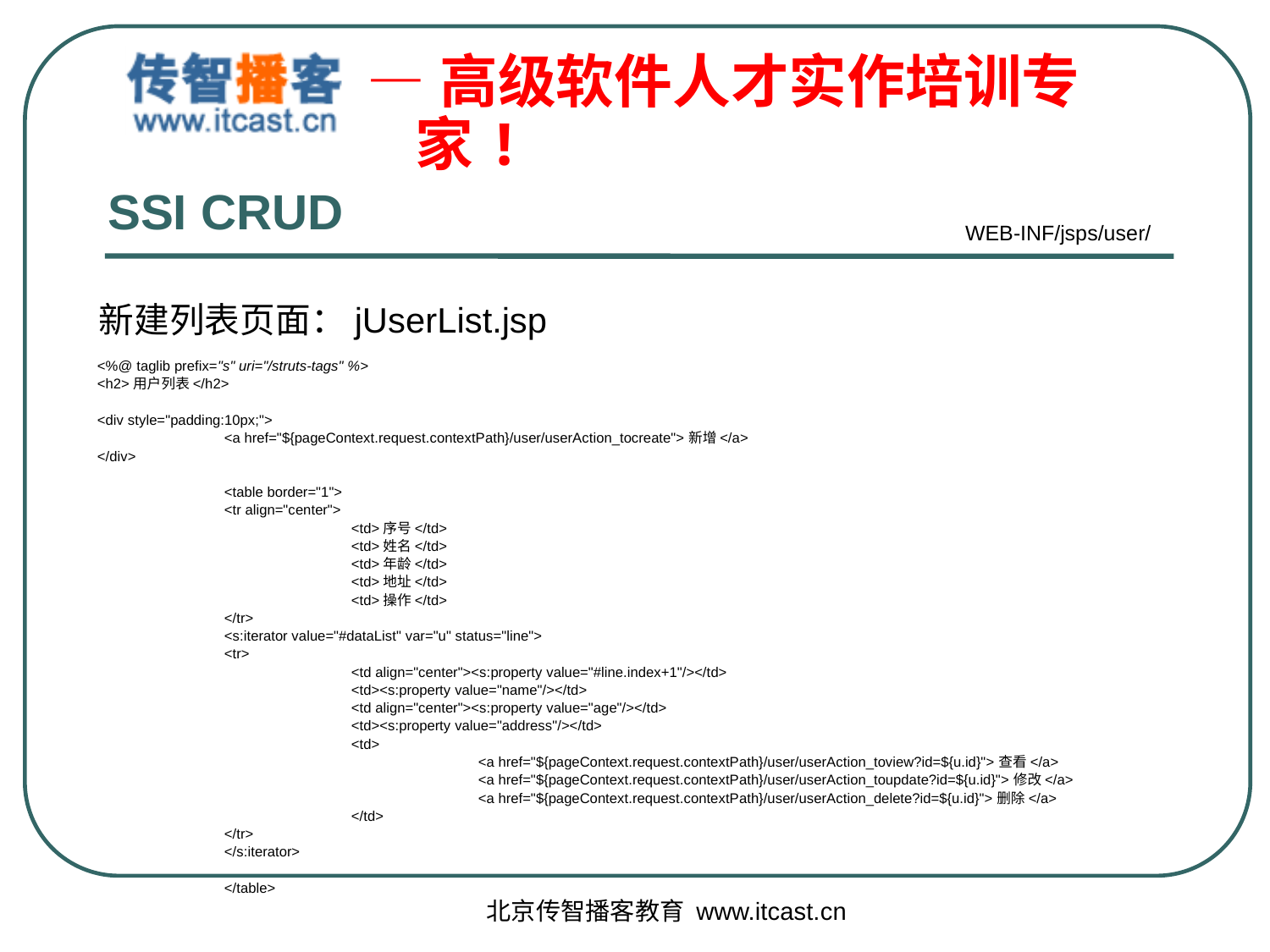

# SSI CRUD
WEB-INF/jsps/user/
新建列表页面：jUserList.jsp
<%@ taglib prefix="s" uri="/struts-tags" %>
<h2>用户列表</h2>

<div style="padding:10px;">
	<a href="${pageContext.request.contextPath}/user/userAction_tocreate">新增</a>
</div>

	<table border="1">
	<tr align="center">
		<td>序号</td>
		<td>姓名</td>
		<td>年龄</td>
		<td>地址</td>
		<td>操作</td>
	</tr>
	<s:iterator value="#dataList" var="u" status="line">
	<tr>
		<td align="center"><s:property value="#line.index+1"/></td>
		<td><s:property value="name"/></td>
		<td align="center"><s:property value="age"/></td>
		<td><s:property value="address"/></td>
		<td>
			<a href="${pageContext.request.contextPath}/user/userAction_toview?id=${u.id}">查看</a>
			<a href="${pageContext.request.contextPath}/user/userAction_toupdate?id=${u.id}">修改</a>
			<a href="${pageContext.request.contextPath}/user/userAction_delete?id=${u.id}">删除</a>
		</td>
	</tr>
	</s:iterator>

	</table>
北京传智播客教育 www.itcast.cn